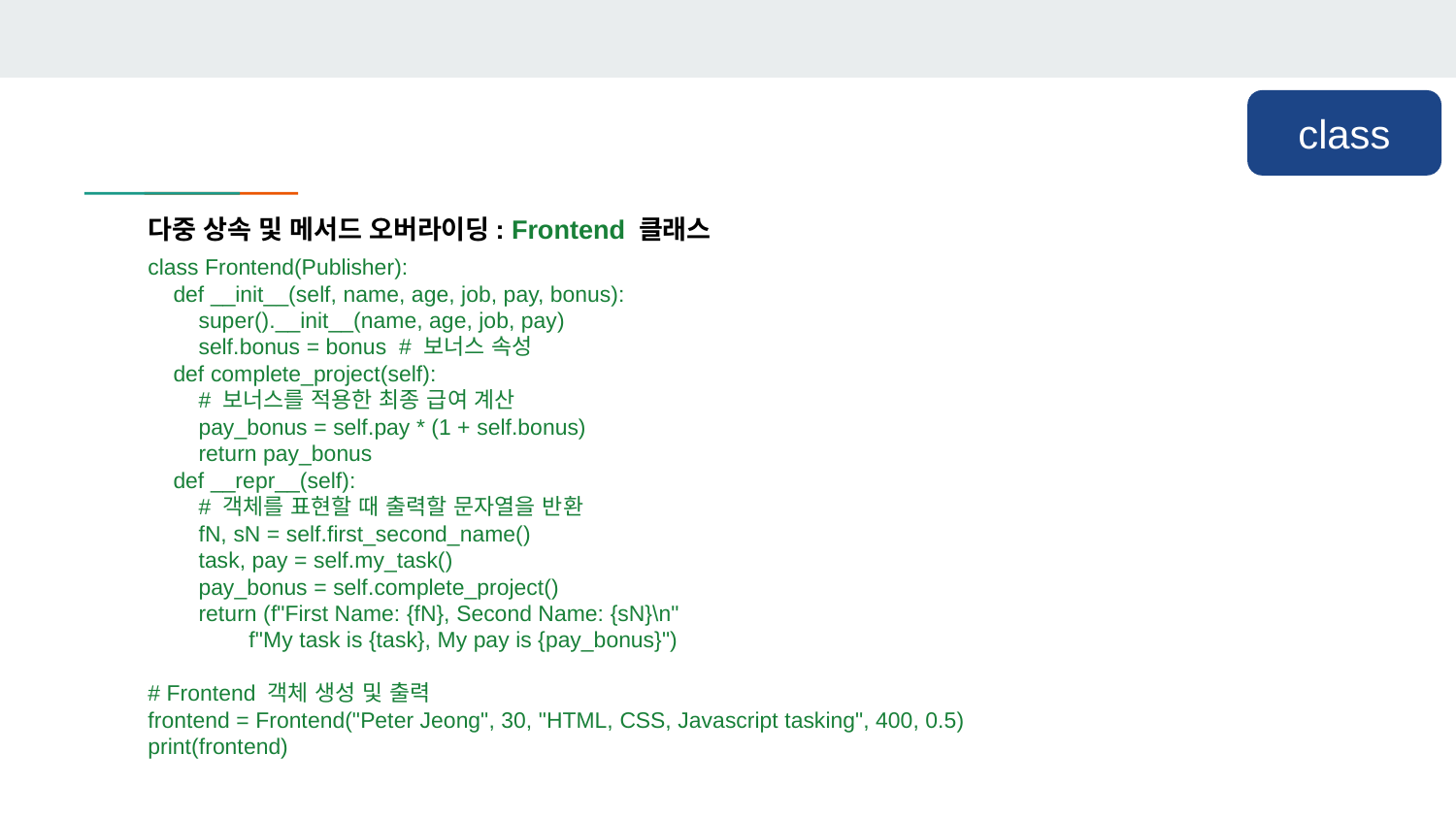

class
다중 상속 및 메서드 오버라이딩: Frontend 클래스
class Frontend(Publisher):
    def __init__(self, name, age, job, pay, bonus):
        super().__init__(name, age, job, pay)
        self.bonus = bonus  # 보너스 속성
    def complete_project(self):
        # 보너스를 적용한 최종 급여 계산
        pay_bonus = self.pay * (1 + self.bonus)
        return pay_bonus
    def __repr__(self):
        # 객체를 표현할 때 출력할 문자열을 반환
        fN, sN = self.first_second_name()
        task, pay = self.my_task()
        pay_bonus = self.complete_project()
        return (f"First Name: {fN}, Second Name: {sN}\n"
                f"My task is {task}, My pay is {pay_bonus}")

# Frontend 객체 생성 및 출력
frontend = Frontend("Peter Jeong", 30, "HTML, CSS, Javascript tasking", 400, 0.5)
print(frontend)